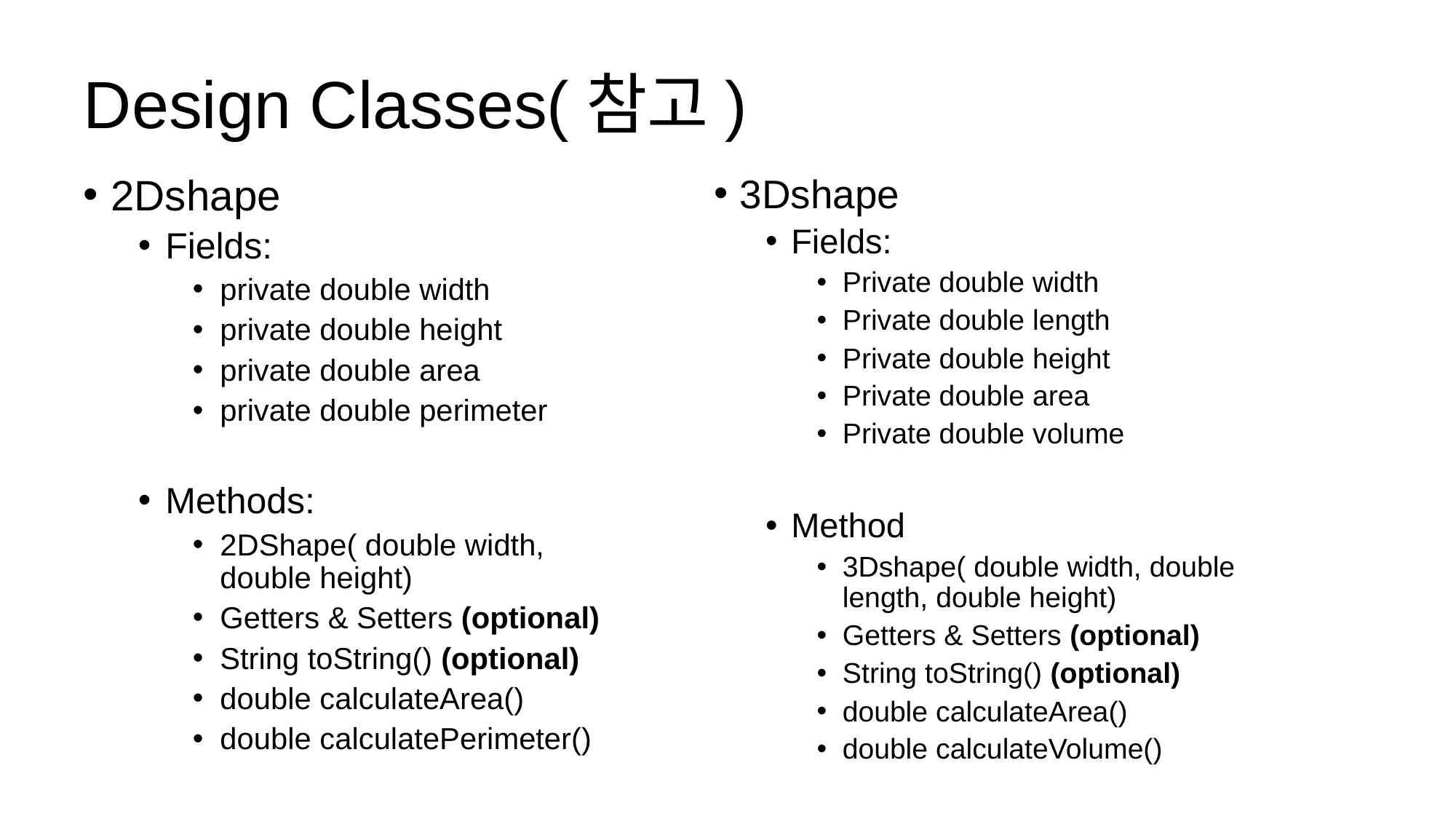

# Design Classes(참고)
2Dshape
Fields:
private double width
private double height
private double area
private double perimeter

Methods:
2DShape( double width, double height)
Getters & Setters (optional)
String toString() (optional)
double calculateArea()
double calculatePerimeter()

3Dshape
Fields:
Private double width
Private double length
Private double height
Private double area
Private double volume

Method
3Dshape( double width, double length, double height)
Getters & Setters (optional)
String toString() (optional)
double calculateArea()
double calculateVolume()